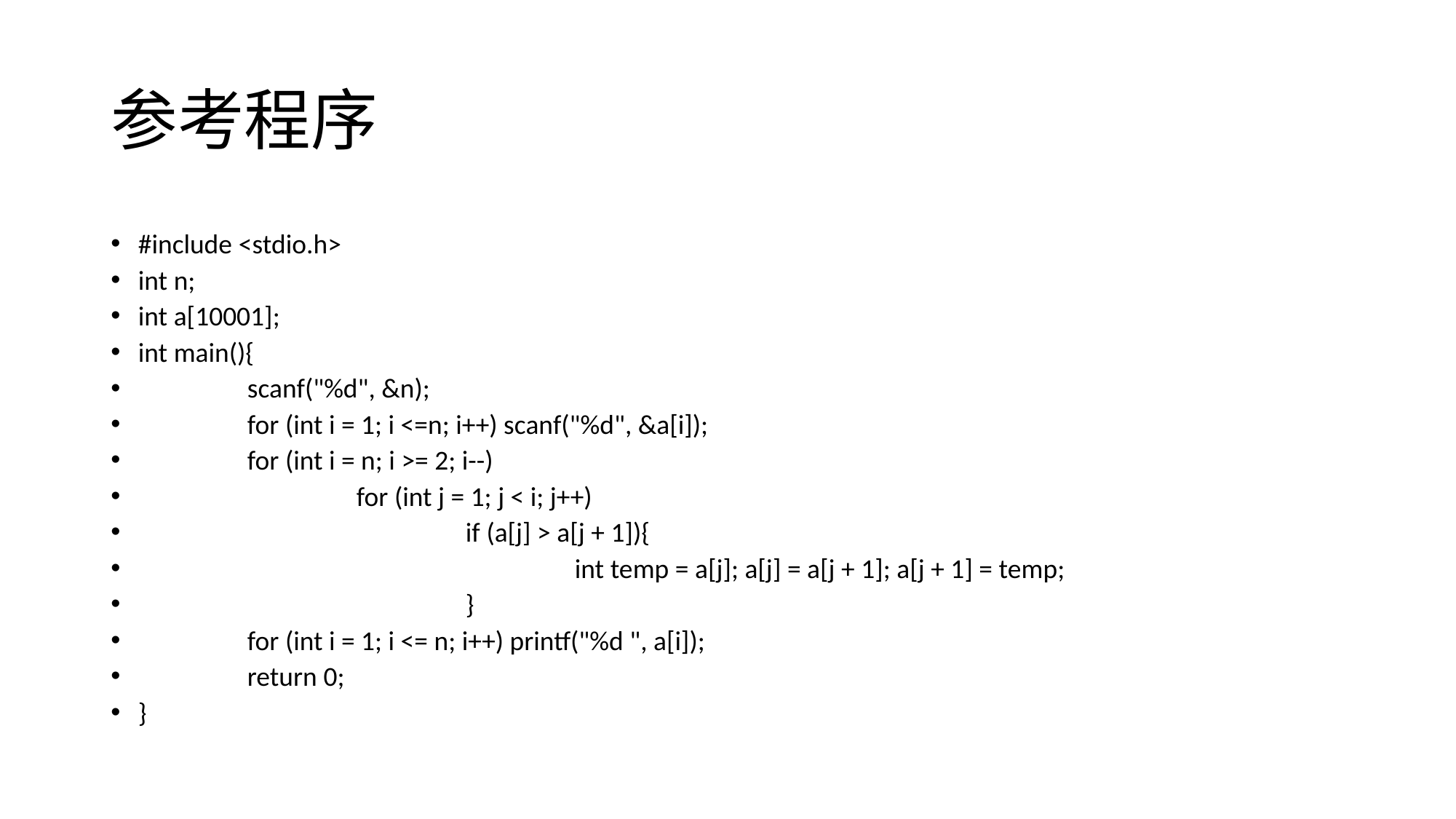

# 参考程序
#include <stdio.h>
int n;
int a[10001];
int main(){
	scanf("%d", &n);
	for (int i = 1; i <=n; i++) scanf("%d", &a[i]);
	for (int i = n; i >= 2; i--)
		for (int j = 1; j < i; j++)
			if (a[j] > a[j + 1]){
				int temp = a[j]; a[j] = a[j + 1]; a[j + 1] = temp;
			}
	for (int i = 1; i <= n; i++) printf("%d ", a[i]);
	return 0;
}